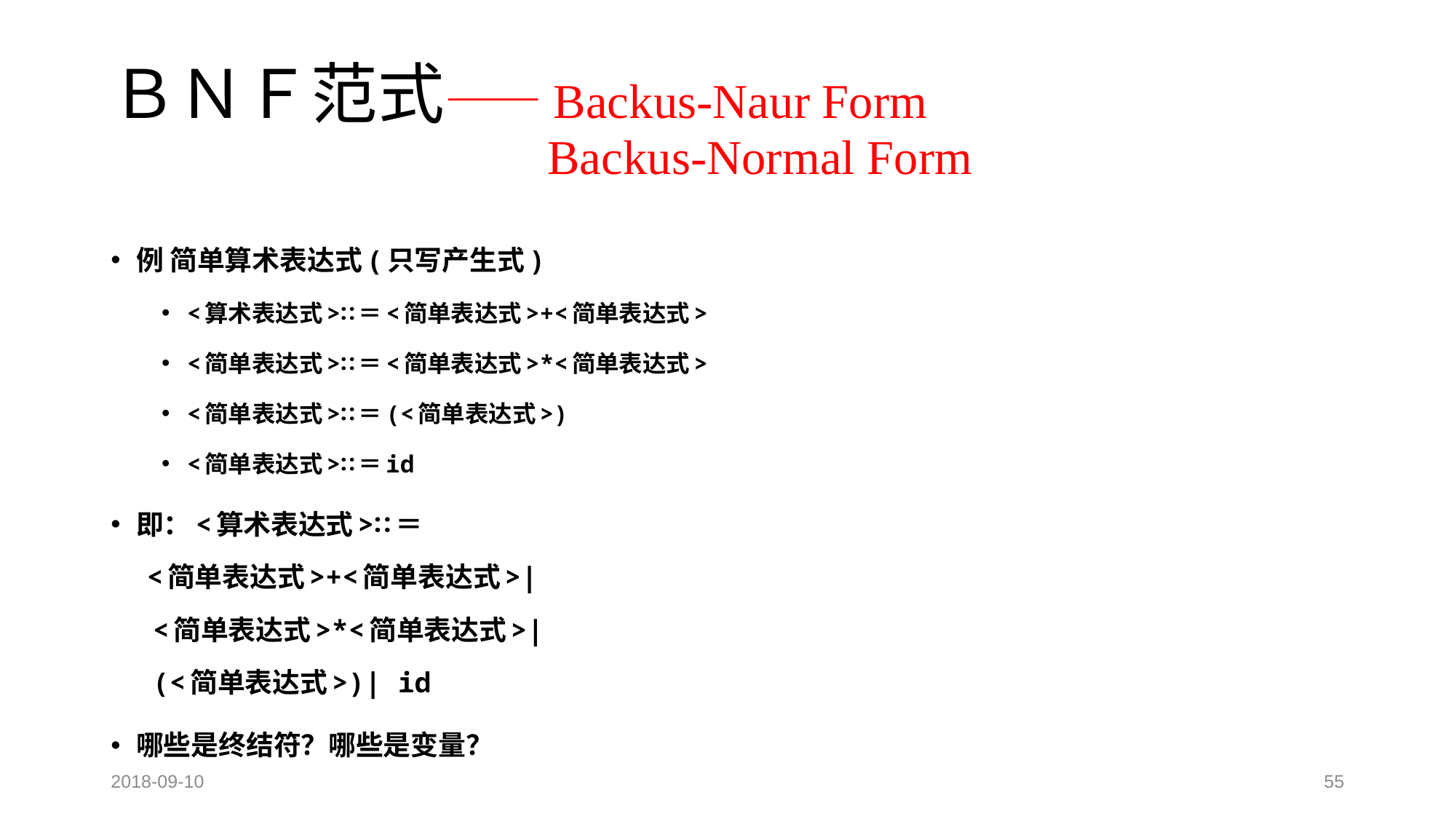

# ＢＮＦ范式——Backus-Naur Form Backus-Normal Form
例 简单算术表达式(只写产生式)
<算术表达式>∷＝<简单表达式>+<简单表达式>
<简单表达式>∷＝<简单表达式>*<简单表达式>
<简单表达式>∷＝(<简单表达式>)
<简单表达式>∷＝id
即：<算术表达式>∷＝
 <简单表达式>+<简单表达式>|
 <简单表达式>*<简单表达式>|
 (<简单表达式>)| id
哪些是终结符？哪些是变量？
2018-09-10
55